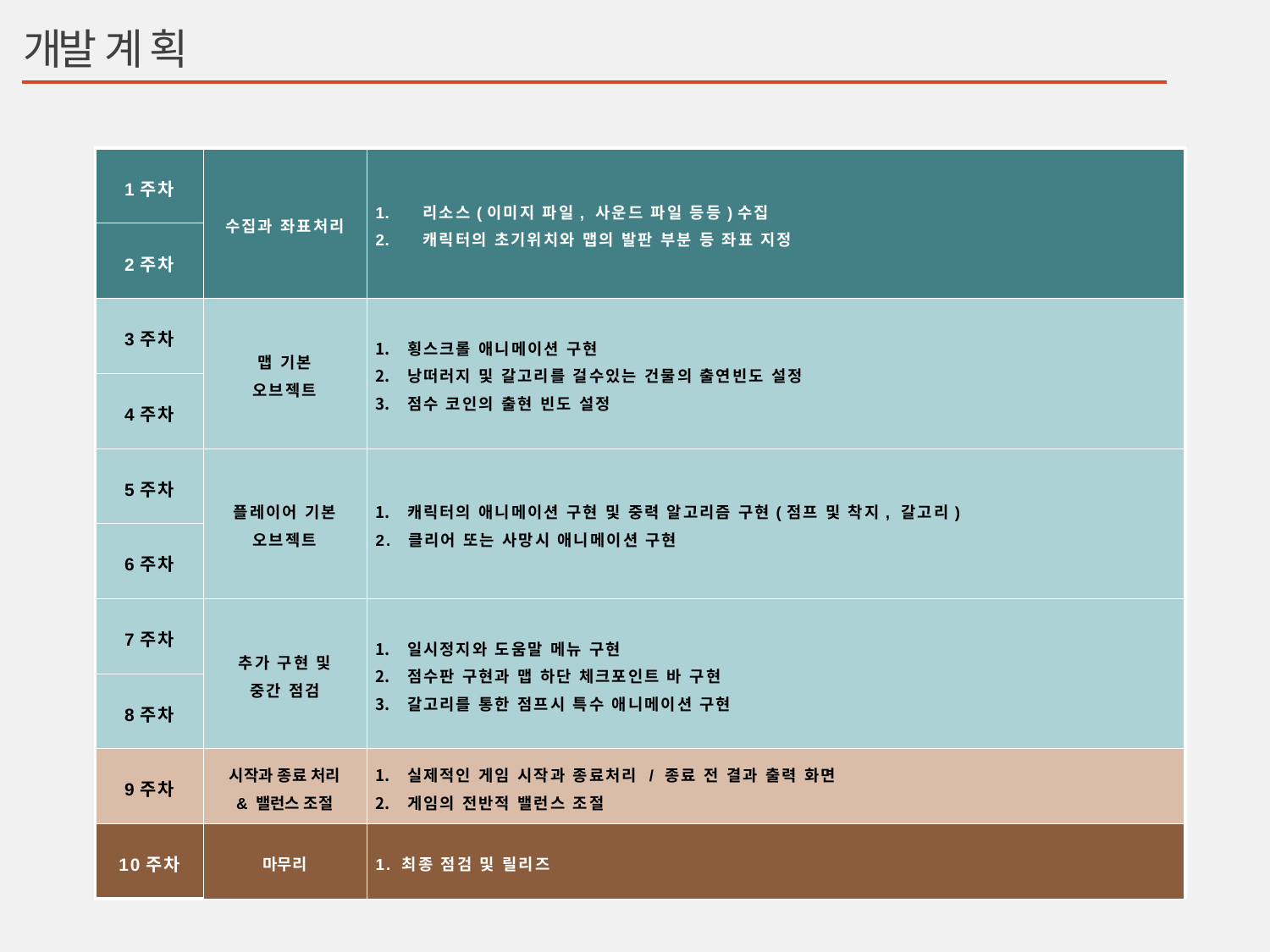

# 개발 계획

| 1주차 | 수집과 좌표처리 | 리소스(이미지 파일, 사운드 파일 등등)수집 캐릭터의 초기위치와 맵의 발판 부분 등 좌표 지정 |
| --- | --- | --- |
| 2주차 |  |  |
| 3주차 | 맵 기본 오브젝트 | 횡스크롤 애니메이션 구현 낭떠러지 및 갈고리를 걸수있는 건물의 출연빈도 설정 점수 코인의 출현 빈도 설정 |
| 4주차 |  |  |
| 5주차 | 플레이어 기본 오브젝트 | 캐릭터의 애니메이션 구현 및 중력 알고리즘 구현(점프 및 착지, 갈고리) 2. 클리어 또는 사망시 애니메이션 구현 |
| 6주차 |  |  |
| 7주차 | 추가 구현 및 중간 점검 | 일시정지와 도움말 메뉴 구현 점수판 구현과 맵 하단 체크포인트 바 구현 갈고리를 통한 점프시 특수 애니메이션 구현 |
| 8주차 |  |  |
| 9주차 | 시작과 종료 처리 & 밸런스 조절 | 실제적인 게임 시작과 종료처리 / 종료 전 결과 출력 화면 게임의 전반적 밸런스 조절 |
| 10주차 | 마무리 | 1. 최종 점검 및 릴리즈 |